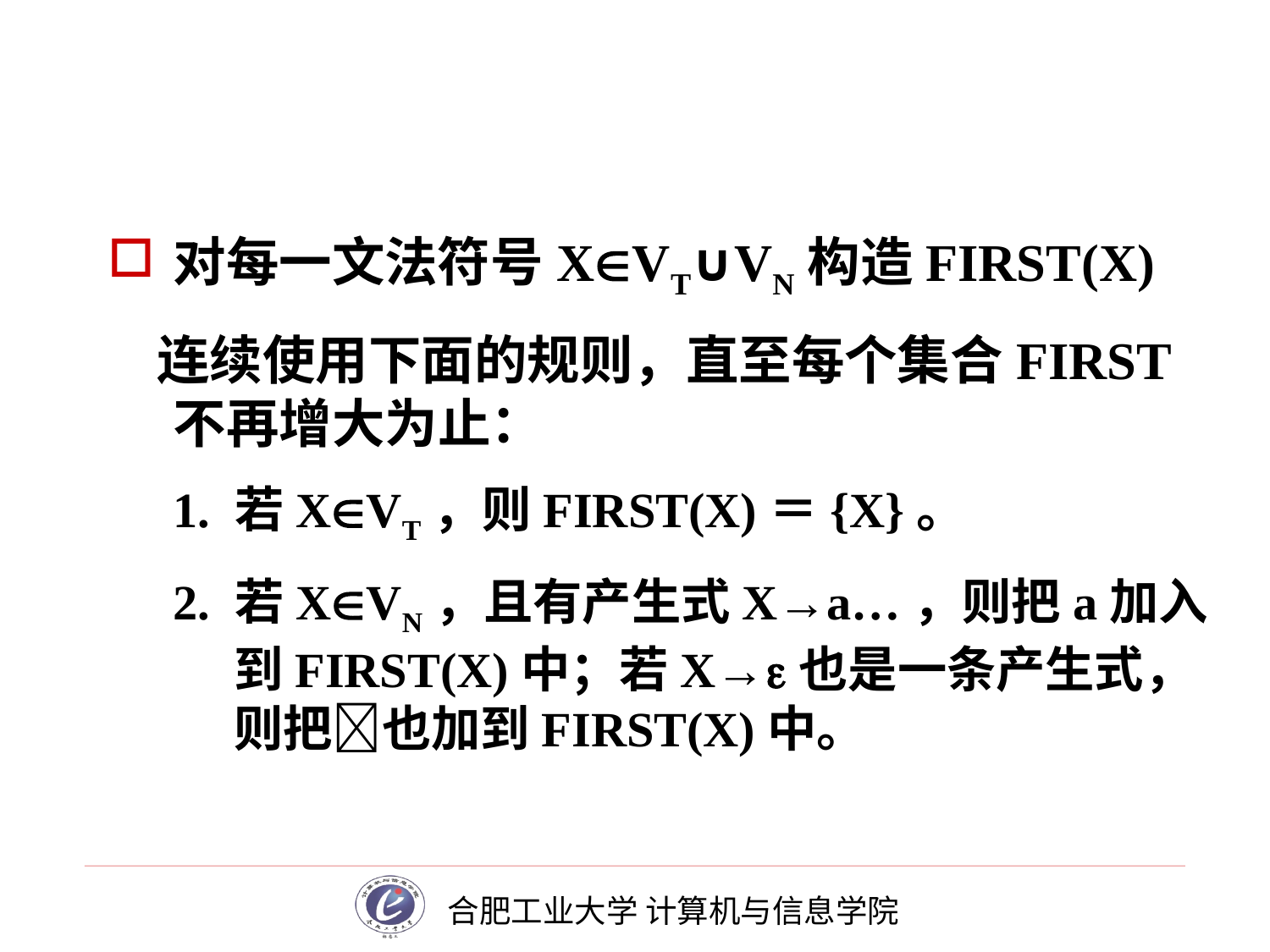

# 对每一文法符号X∈VT∪VN构造FIRST(X)
   连续使用下面的规则，直至每个集合FIRST不再增大为止：
1. 若X∈VT，则FIRST(X)＝{X}。
2. 若X∈VN，且有产生式X→a…，则把a加入到FIRST(X)中；若X→ε也是一条产生式，则把ε也加到FIRST(X)中。